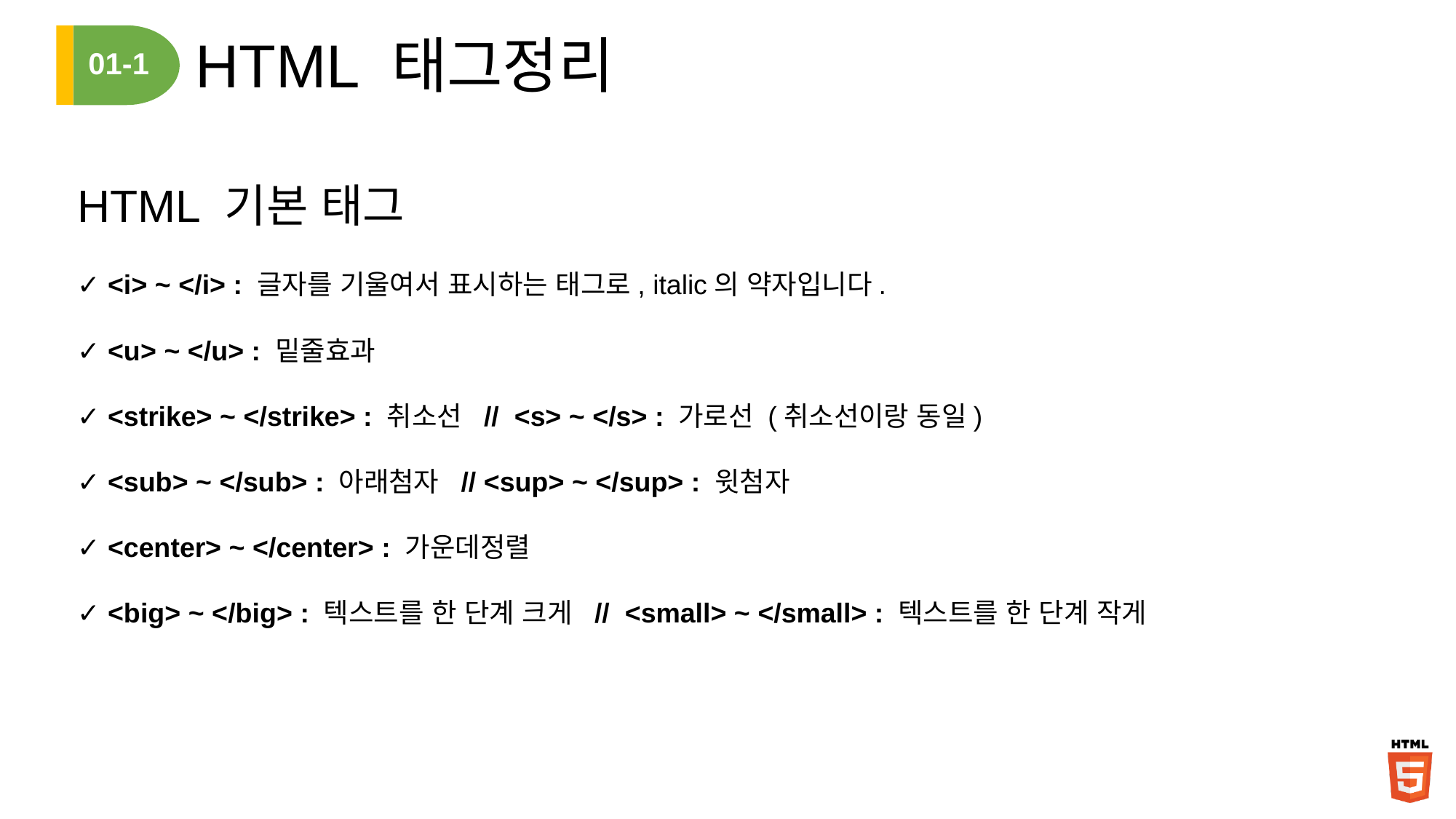

HTML 태그정리
01-1
HTML 기본 태그

✓ <i> ~ </i> : 글자를 기울여서 표시하는 태그로, italic의 약자입니다.

✓ <u> ~ </u> : 밑줄효과

✓ <strike> ~ </strike> : 취소선  //  <s> ~ </s> : 가로선 (취소선이랑 동일)

✓ <sub> ~ </sub> : 아래첨자  // <sup> ~ </sup> : 윗첨자

✓ <center> ~ </center> : 가운데정렬

✓ <big> ~ </big> : 텍스트를 한 단계 크게  //  <small> ~ </small> : 텍스트를 한 단계 작게